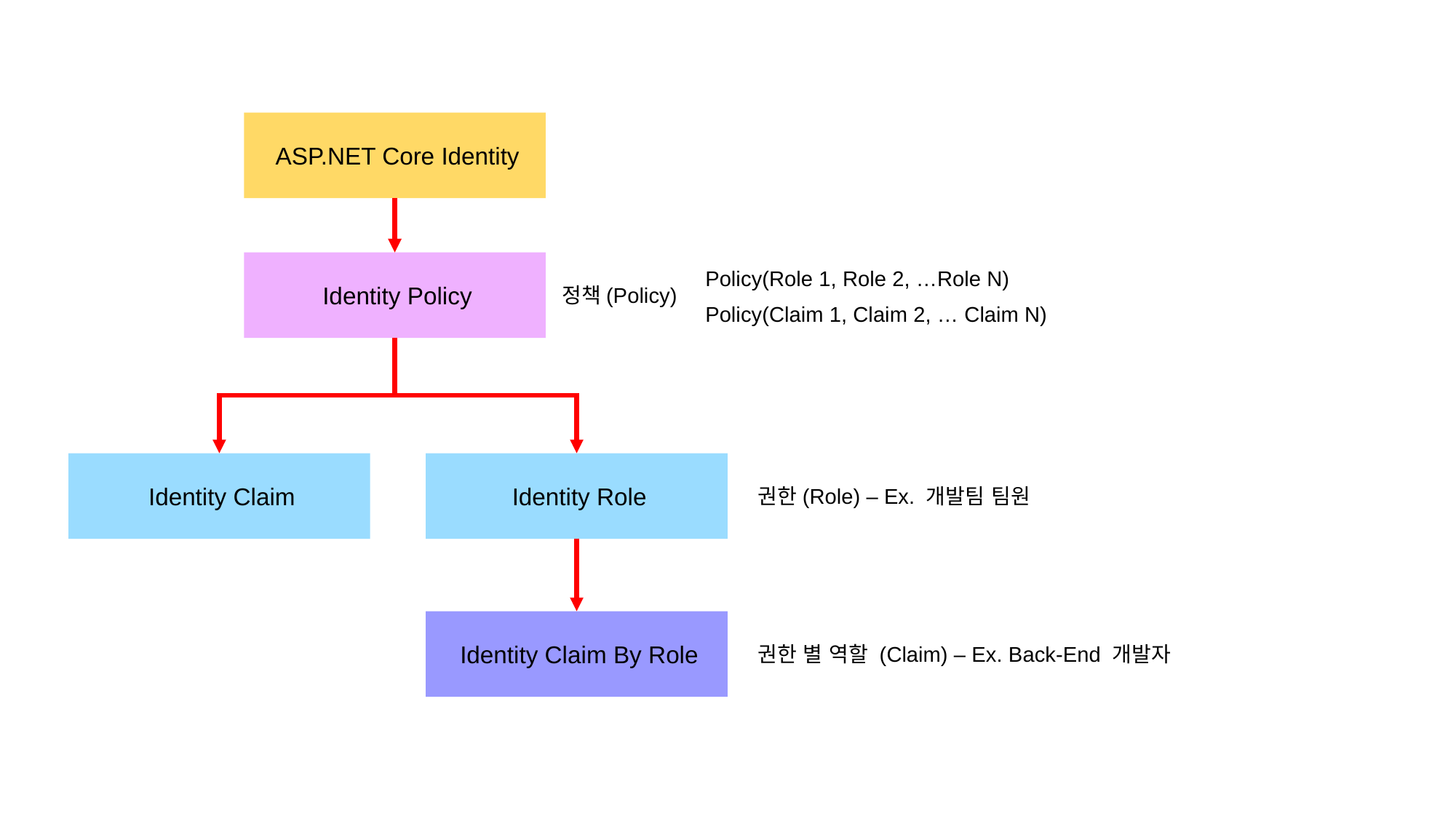

ASP.NET Core Identity

Policy(Role 1, Role 2, …Role N)
Identity Policy
정책(Policy)
Policy(Claim 1, Claim 2, … Claim N)

Identity Claim
Identity Role
권한(Role) – Ex. 개발팀 팀원

Identity Claim By Role
권한 별 역할 (Claim) – Ex. Back-End 개발자